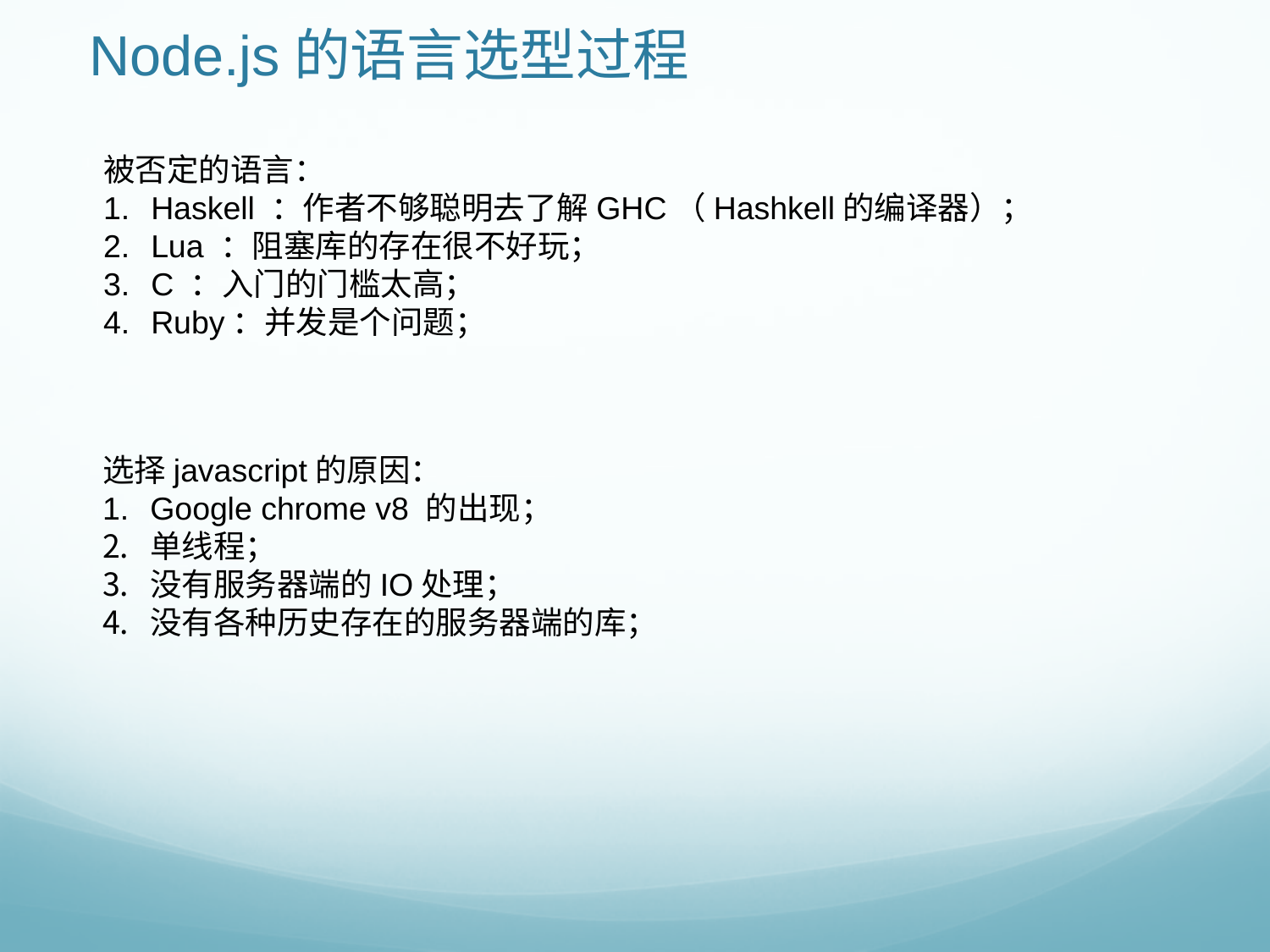

# Node.js的语言选型过程
被否定的语言：
Haskell ：作者不够聪明去了解GHC（Hashkell的编译器）；
Lua ：阻塞库的存在很不好玩；
C ：入门的门槛太高；
Ruby：并发是个问题；

选择javascript的原因：
Google chrome v8 的出现；
单线程；
没有服务器端的IO处理；
没有各种历史存在的服务器端的库；